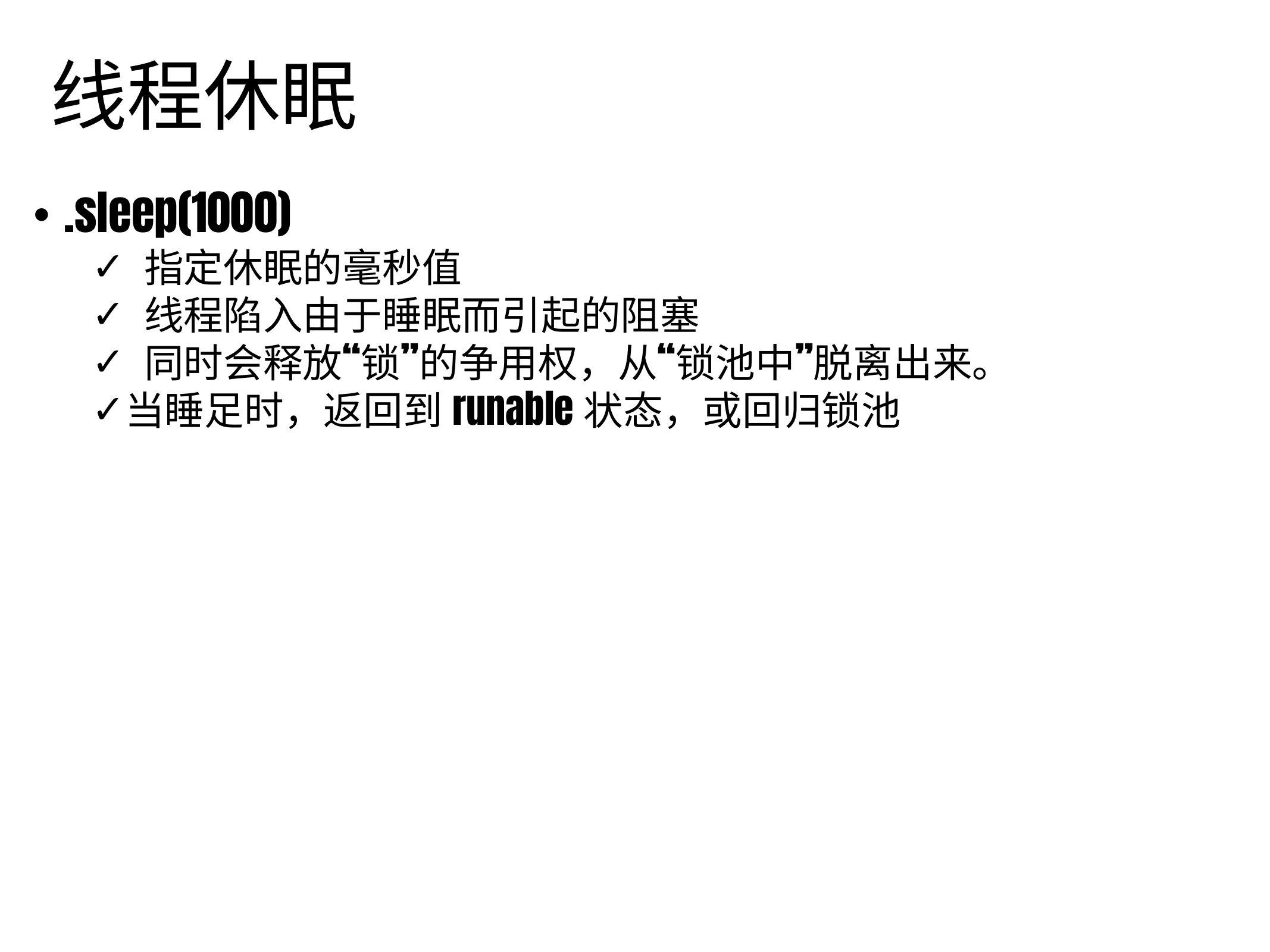

# 线程休眠
.sleep(1000)
 指定休眠的毫秒值
 线程陷入由于睡眠而引起的阻塞
 同时会释放“锁”的争用权，从“锁池中”脱离出来。
当睡足时，返回到runable状态，或回归锁池
11